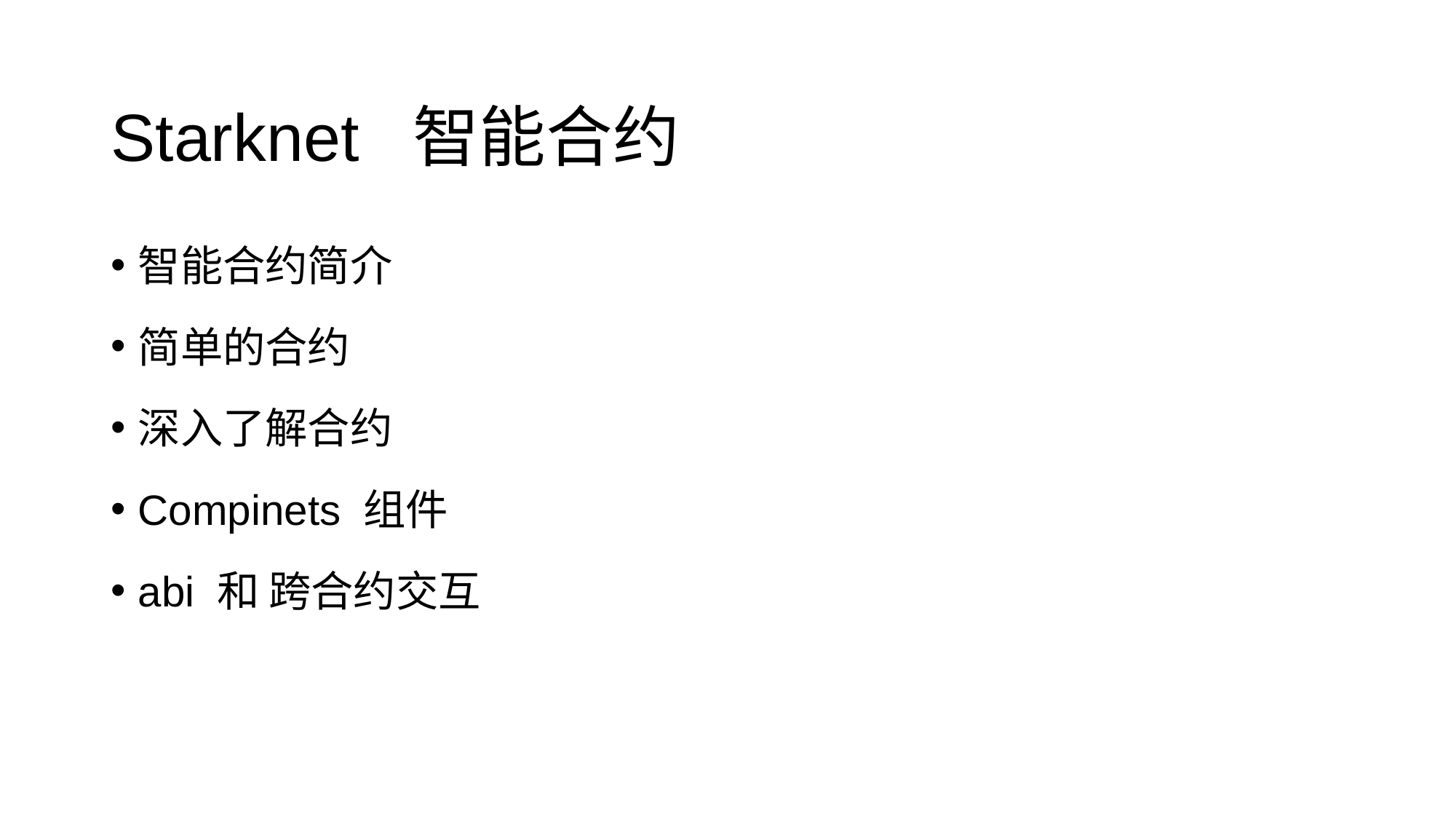

# Starknet  智能合约
智能合约简介
简单的合约
深入了解合约
Compinets 组件
abi 和 跨合约交互